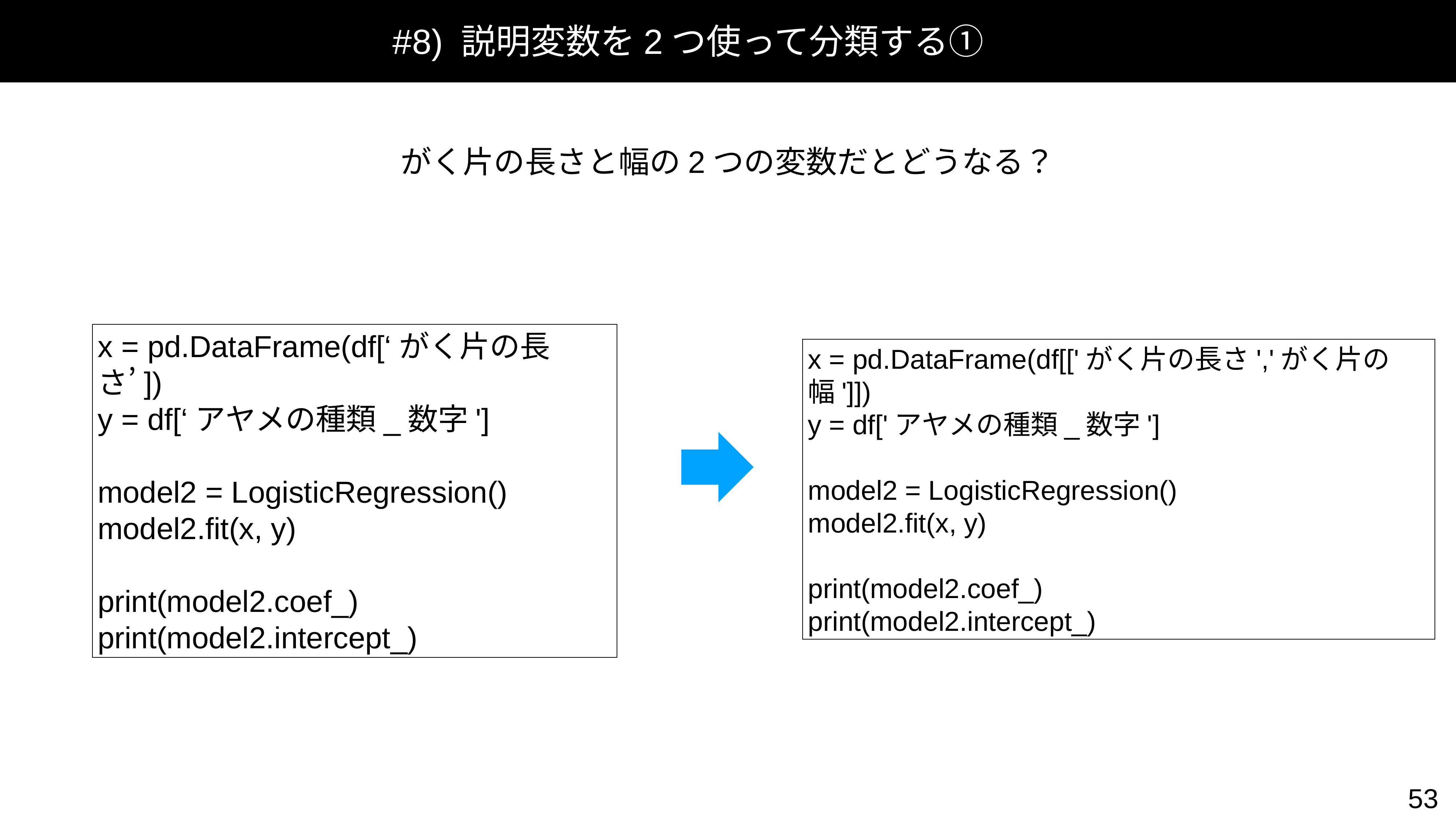

#8) 説明変数を2つ使って分類する①
がく片の長さと幅の2つの変数だとどうなる？
x = pd.DataFrame(df[‘がく片の長さ’])
y = df[‘アヤメの種類_数字']

model2 = LogisticRegression()
model2.fit(x, y)

print(model2.coef_)
print(model2.intercept_)
x = pd.DataFrame(df[['がく片の長さ','がく片の幅']])
y = df['アヤメの種類_数字']

model2 = LogisticRegression()
model2.fit(x, y)

print(model2.coef_)
print(model2.intercept_)

53